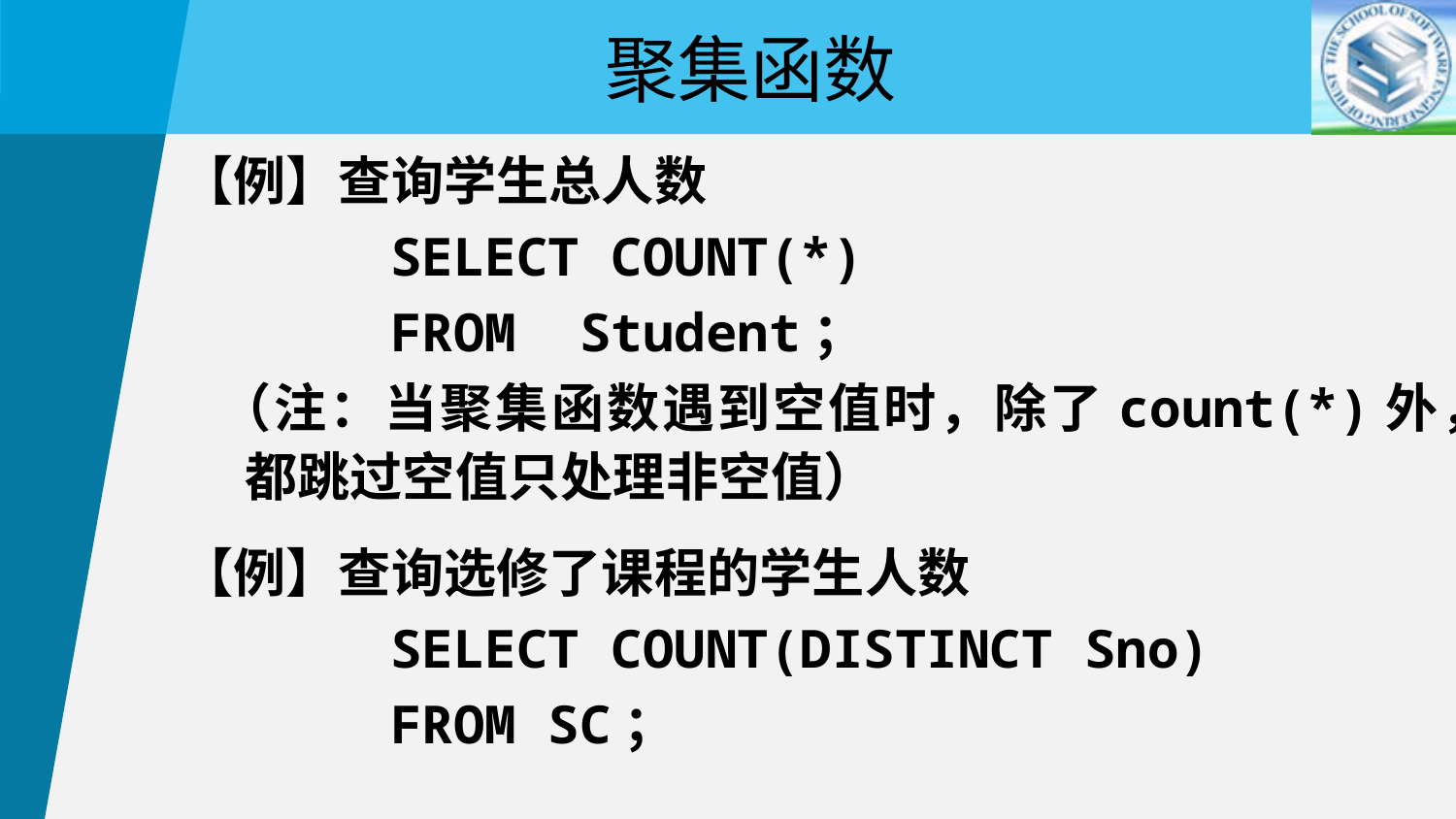

聚集函数
【例】查询学生总人数
		SELECT COUNT(*)
		FROM  Student；
（注：当聚集函数遇到空值时，除了count(*)外，都跳过空值只处理非空值）
【例】查询选修了课程的学生人数
		SELECT COUNT(DISTINCT Sno)
		FROM SC；